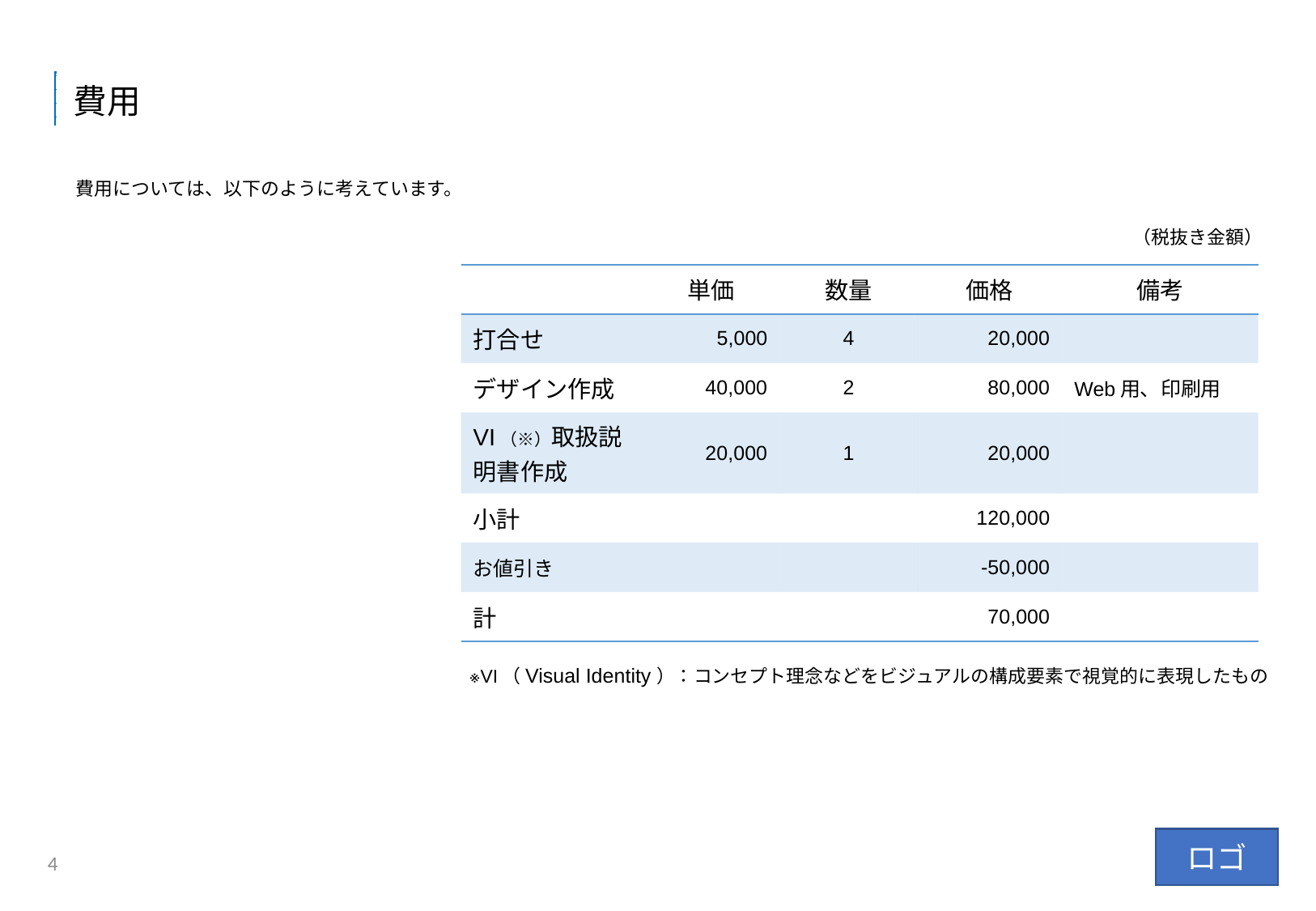

# 費用
費用については、以下のように考えています。
（税抜き金額）
|  | 単価 | 数量 | 価格 | 備考 |
| --- | --- | --- | --- | --- |
| 打合せ | 5,000 | 4 | 20,000 |  |
| デザイン作成 | 40,000 | 2 | 80,000 | Web用、印刷用 |
| VI（※）取扱説明書作成 | 20,000 | 1 | 20,000 |  |
| 小計 |  |  | 120,000 |  |
| お値引き |  |  | -50,000 |  |
| 計 |  |  | 70,000 |  |
※VI（Visual Identity）：コンセプト理念などをビジュアルの構成要素で視覚的に表現したもの